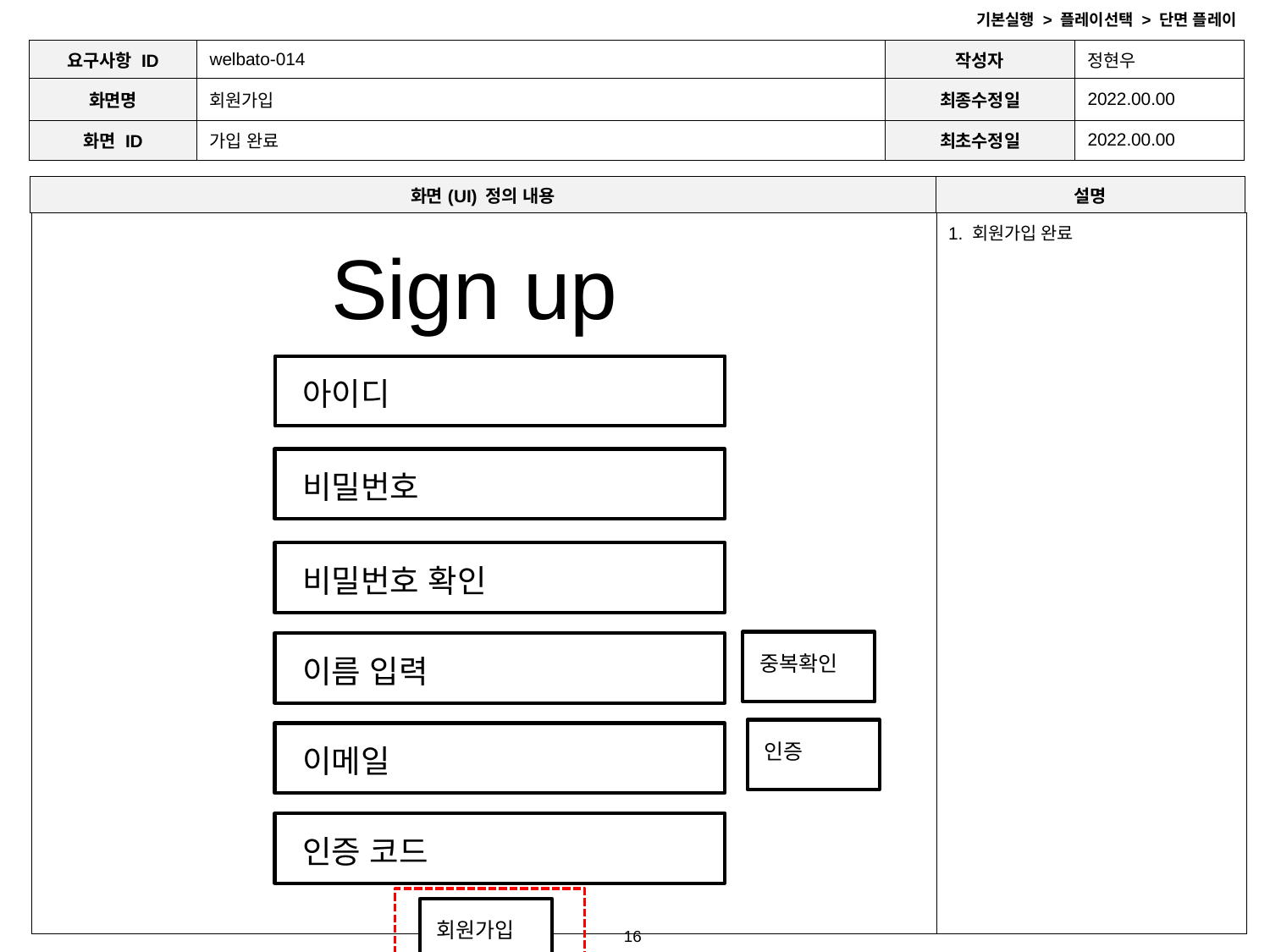

기본실행 > 플레이선택 > 단면 플레이
| 요구사항 ID | welbato-014 | 작성자 | 정현우 |
| --- | --- | --- | --- |
| 화면명 | 회원가입 | 최종수정일 | 2022.00.00 |
| 화면 ID | 가입 완료 | 최초수정일 | 2022.00.00 |
| 화면(UI) 정의 내용 | 설명 |
| --- | --- |
|  | 회원가입 완료 |
| --- | --- |
Sign up
급식
커뮤니티
로그인
학사일정

아이디

비밀번호

비밀번호 확인

중복확인

이름 입력

인증

이메일

인증 코드

회원가입